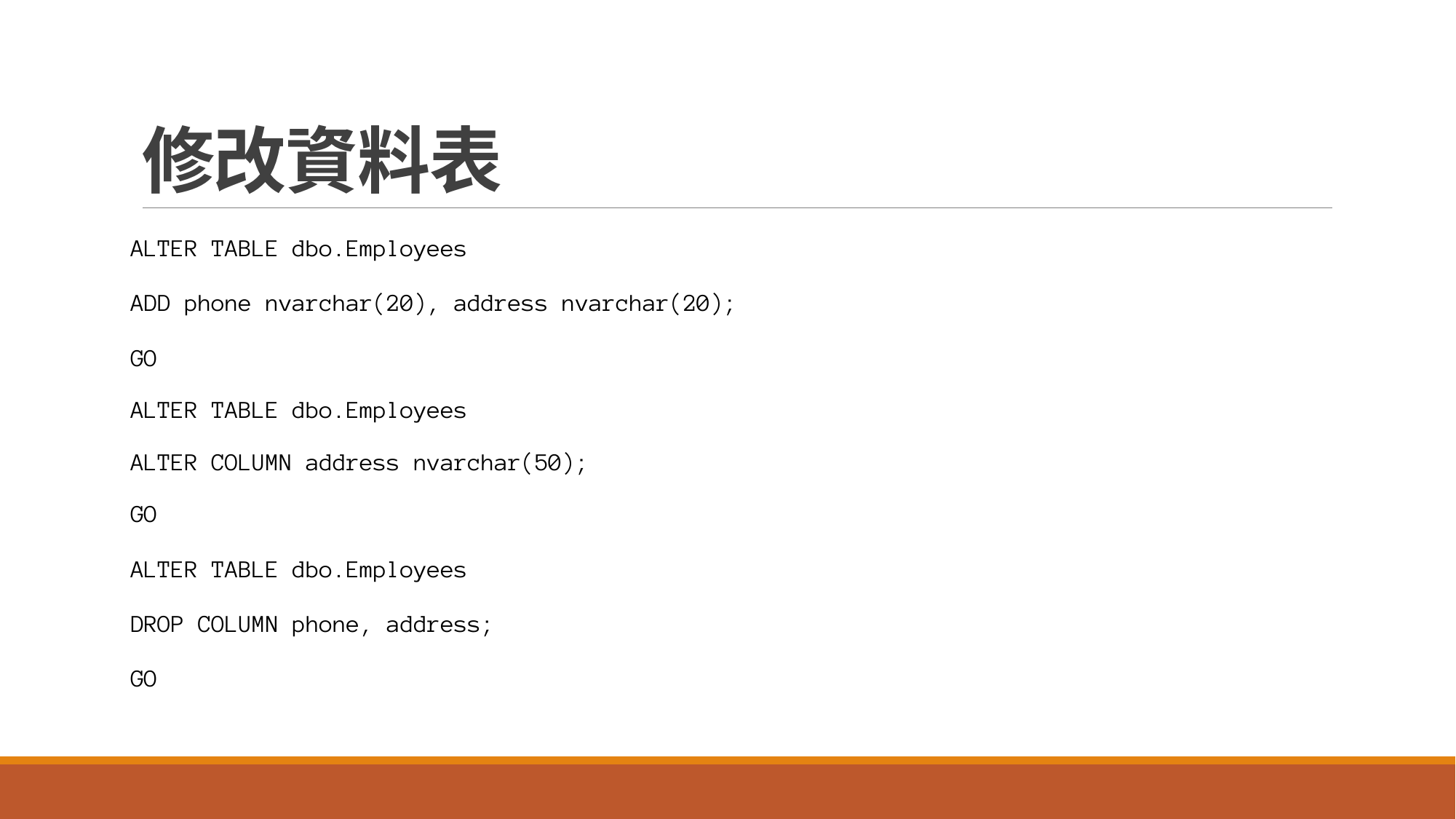

# 修改資料表
ALTER TABLE dbo.Employees
ADD phone nvarchar(20), address nvarchar(20);
GO
ALTER TABLE dbo.Employees
ALTER COLUMN address nvarchar(50);
GO
ALTER TABLE dbo.Employees
DROP COLUMN phone, address;
GO